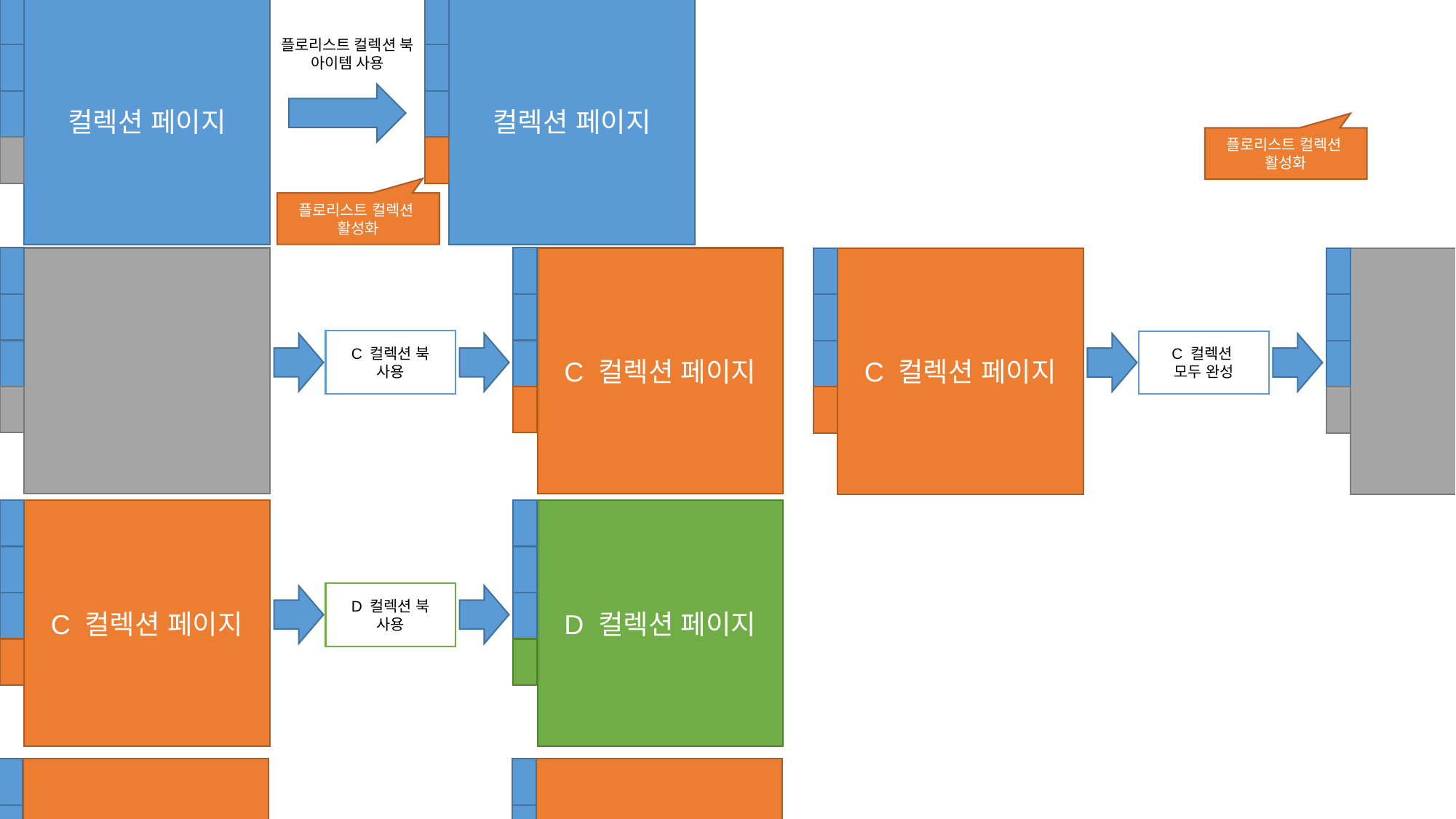

컬렉션 페이지

컬렉션 페이지

플로리스트 컬렉션 북
아이템 사용

플로리스트 컬렉션
활성화
플로리스트 컬렉션
활성화

C 컬렉션 페이지

C 컬렉션 북
사용

C 컬렉션 페이지

C 컬렉션
모두 완성

C 컬렉션 페이지

D 컬렉션 페이지

D 컬렉션 북
사용

C 컬렉션 페이지

C 컬렉션 페이지
초기화

C 컬렉션 북
사용